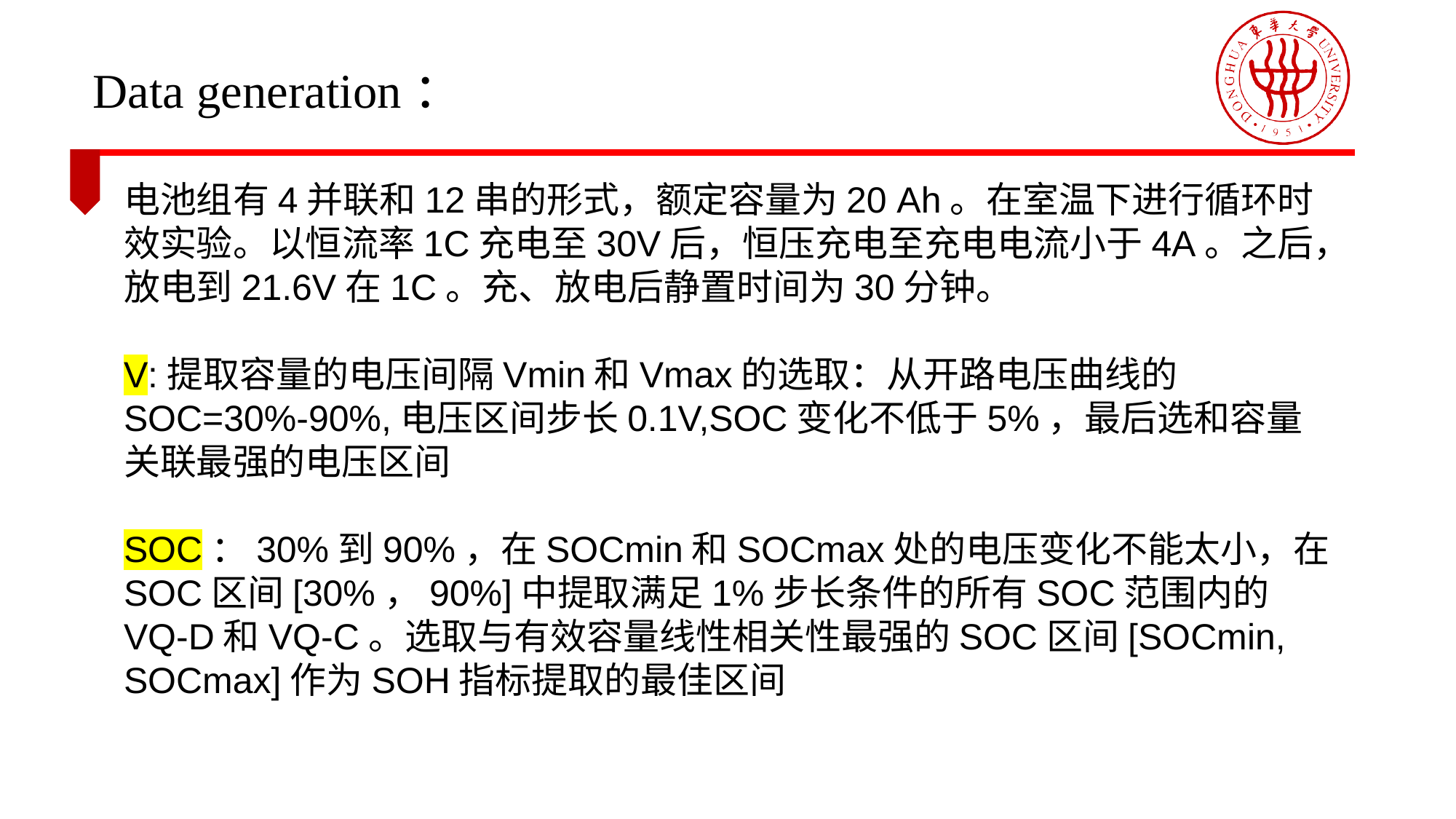

Data generation：
电池组有4并联和12串的形式，额定容量为20 Ah。在室温下进行循环时效实验。以恒流率1C充电至30V后，恒压充电至充电电流小于4A。之后，放电到21.6V在1C。充、放电后静置时间为30分钟。

V:提取容量的电压间隔Vmin和Vmax的选取：从开路电压曲线的SOC=30%-90%,电压区间步长0.1V,SOC变化不低于5%，最后选和容量关联最强的电压区间

SOC：30%到90%，在SOCmin和SOCmax处的电压变化不能太小，在SOC区间[30%，90%]中提取满足1%步长条件的所有SOC范围内的VQ-D和VQ-C。选取与有效容量线性相关性最强的SOC区间[SOCmin, SOCmax]作为SOH指标提取的最佳区间